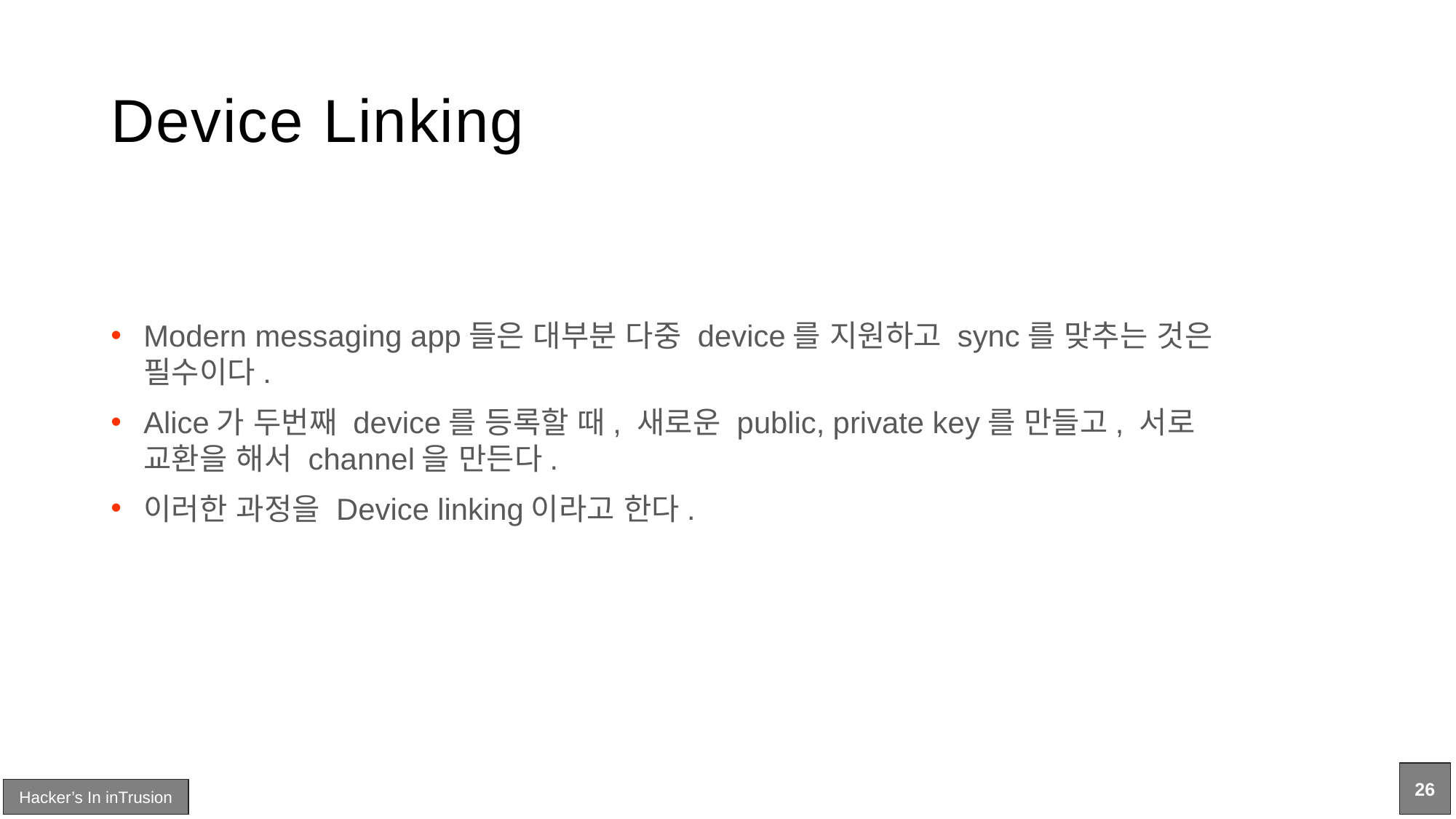

# Device Linking
Modern messaging app들은 대부분 다중 device를 지원하고 sync를 맞추는 것은 필수이다.
Alice가 두번째 device를 등록할 때, 새로운 public, private key를 만들고, 서로 교환을 해서 channel을 만든다.
이러한 과정을 Device linking이라고 한다.

26
Hacker’s In inTrusion